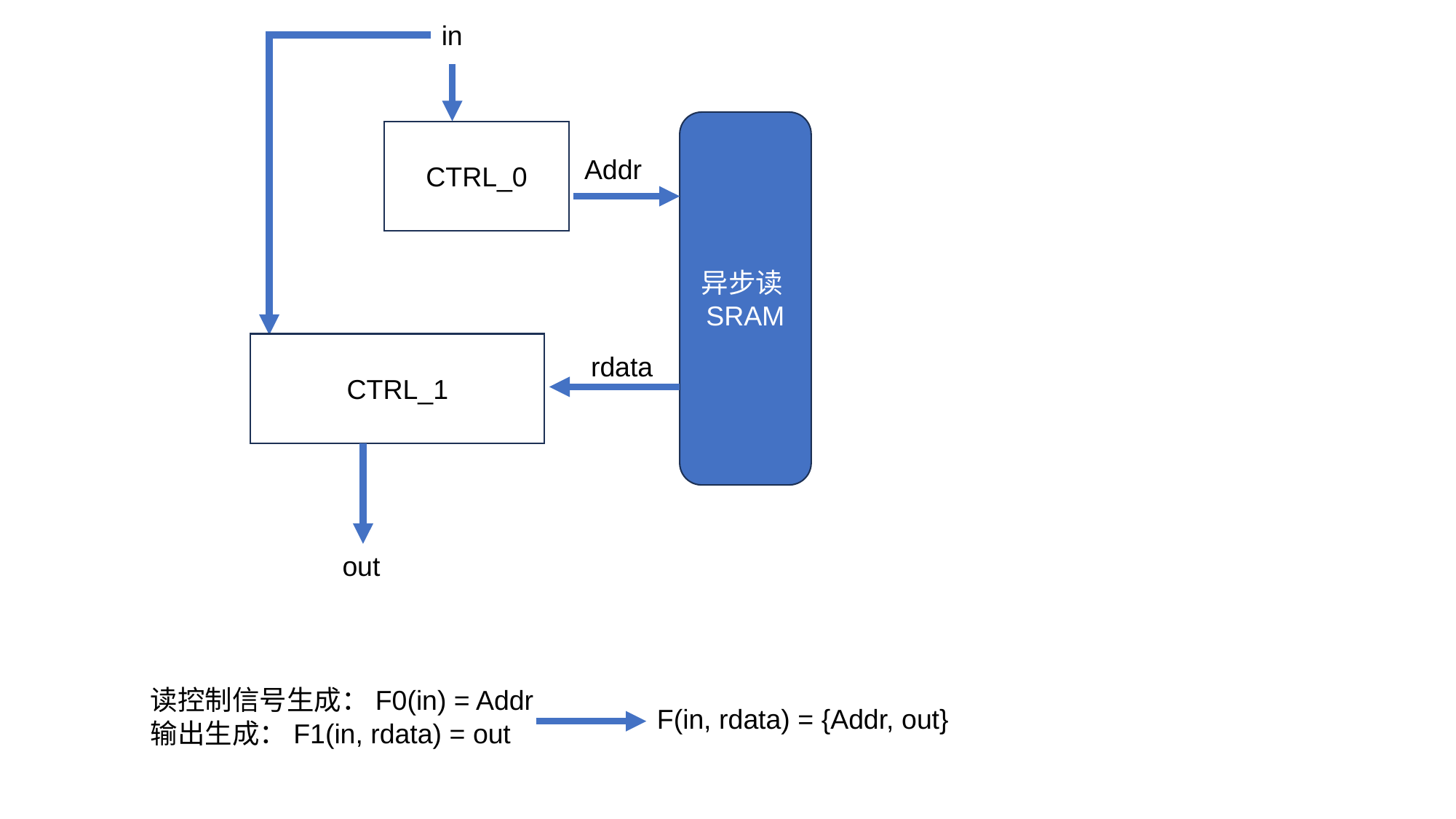

in
异步读SRAM
CTRL_0
Addr
CTRL_1
rdata
out
读控制信号生成：F0(in) = Addr
F(in, rdata) = {Addr, out}
输出生成：F1(in, rdata) = out